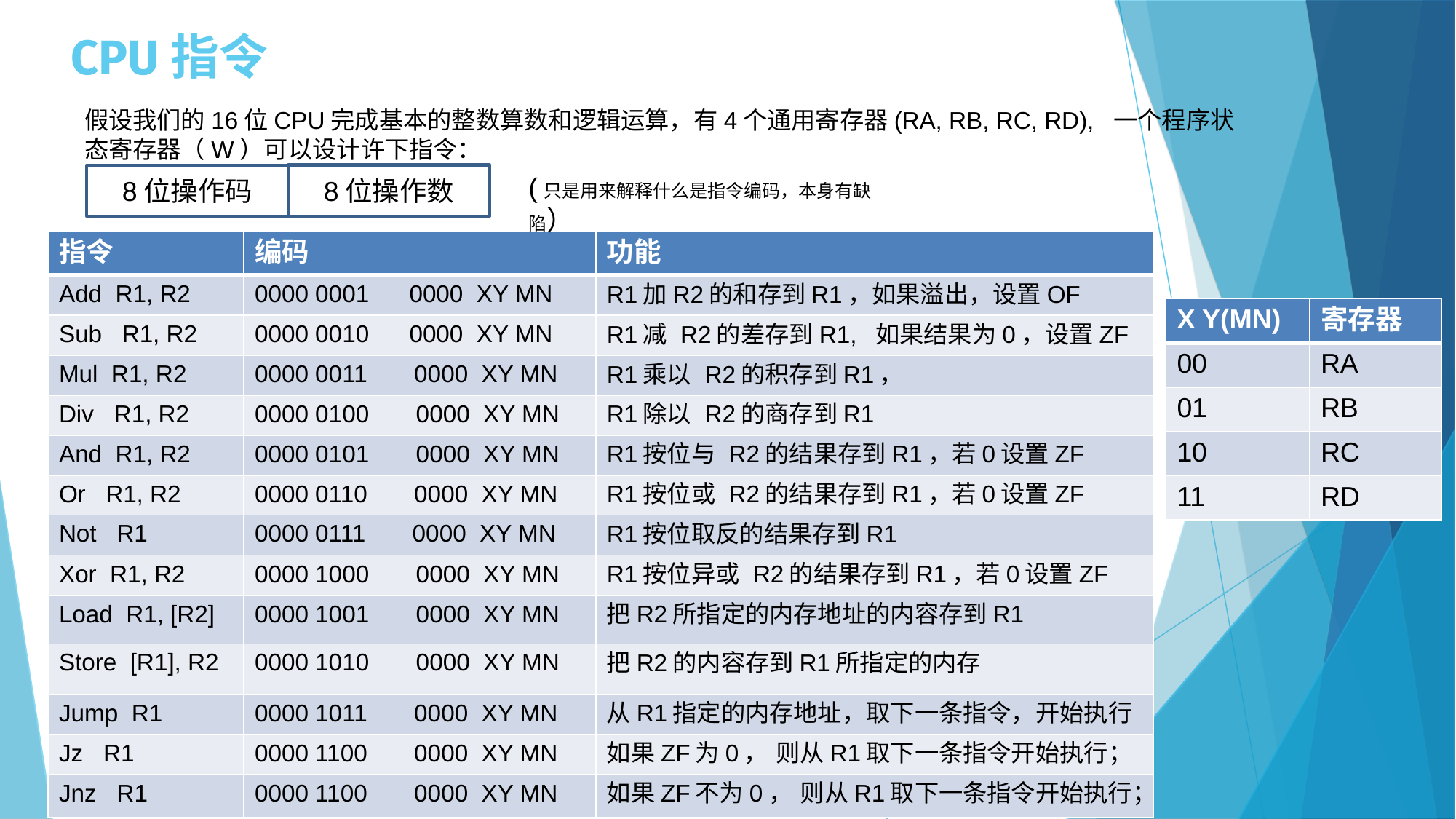

CPU指令
假设我们的16位CPU完成基本的整数算数和逻辑运算，有4个通用寄存器(RA, RB, RC, RD),  一个程序状态寄存器（W）可以设计许下指令：

(只是用来解释什么是指令编码，本身有缺陷）
8位操作数
8位操作码
| 指令 | 编码 | 功能 |
| --- | --- | --- |
| Add R1, R2 | 0000 0001 0000 XY MN | R1加R2的和存到R1，如果溢出，设置OF |
| Sub R1, R2 | 0000 0010 0000 XY MN | R1减 R2的差存到R1, 如果结果为0，设置ZF |
| Mul R1, R2 | 0000 0011 0000 XY MN | R1乘以 R2的积存到R1， |
| Div R1, R2 | 0000 0100 0000 XY MN | R1除以 R2的商存到R1 |
| And R1, R2 | 0000 0101 0000 XY MN | R1按位与 R2的结果存到R1，若0设置ZF |
| Or R1, R2 | 0000 0110 0000 XY MN | R1按位或 R2的结果存到R1，若0设置ZF |
| Not R1 | 0000 0111 0000 XY MN | R1按位取反的结果存到R1 |
| Xor R1, R2 | 0000 1000 0000 XY MN | R1按位异或 R2的结果存到R1，若0设置ZF |
| Load R1, [R2] | 0000 1001 0000 XY MN | 把R2所指定的内存地址的内容存到R1 |
| Store [R1], R2 | 0000 1010 0000 XY MN | 把R2的内容存到R1所指定的内存 |
| Jump R1 | 0000 1011 0000 XY MN | 从R1指定的内存地址，取下一条指令，开始执行 |
| Jz R1 | 0000 1100 0000 XY MN | 如果ZF为0， 则从R1取下一条指令开始执行； |
| Jnz R1 | 0000 1100 0000 XY MN | 如果ZF不为0， 则从R1取下一条指令开始执行； |
| X Y(MN) | 寄存器 |
| --- | --- |
| 00 | RA |
| 01 | RB |
| 10 | RC |
| 11 | RD |